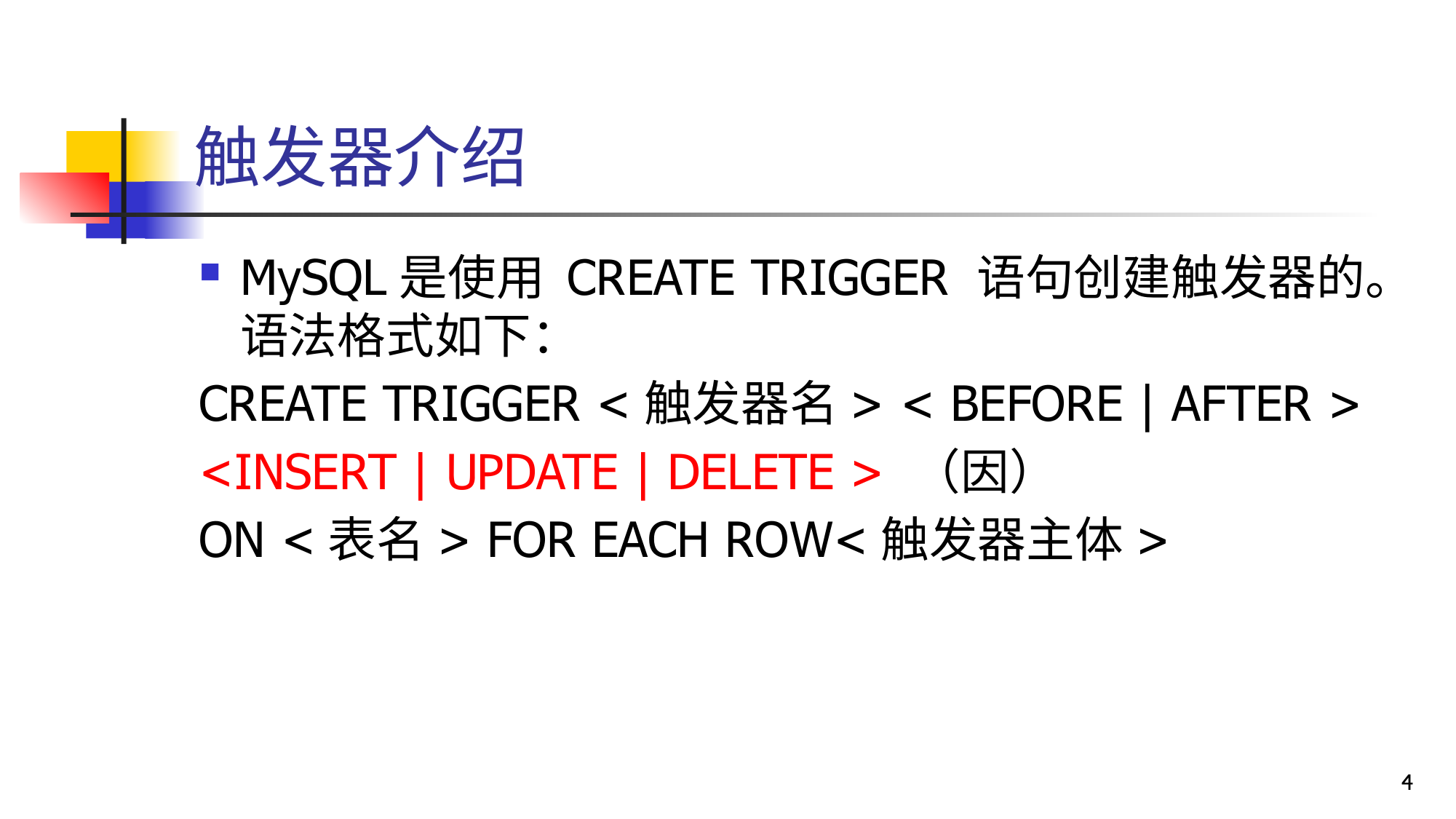

# 触发器介绍
MySQL是使用 CREATE TRIGGER 语句创建触发器的。语法格式如下：
CREATE TRIGGER <触发器名> < BEFORE | AFTER >
<INSERT | UPDATE | DELETE > （因）
ON <表名> FOR EACH ROW<触发器主体>

4